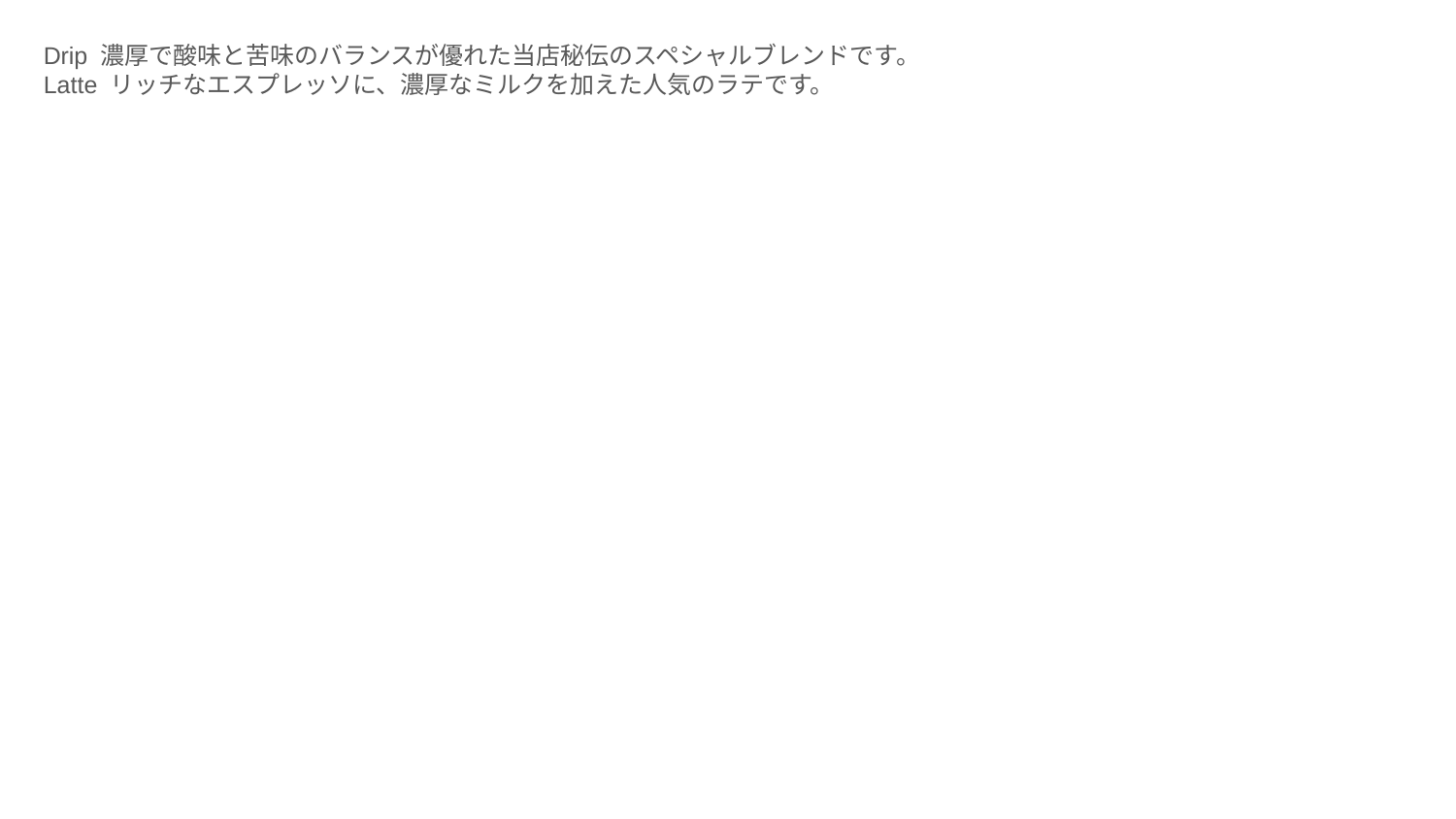

Drip 濃厚で酸味と苦味のバランスが優れた当店秘伝のスペシャルブレンドです。
Latte リッチなエスプレッソに、濃厚なミルクを加えた人気のラテです。